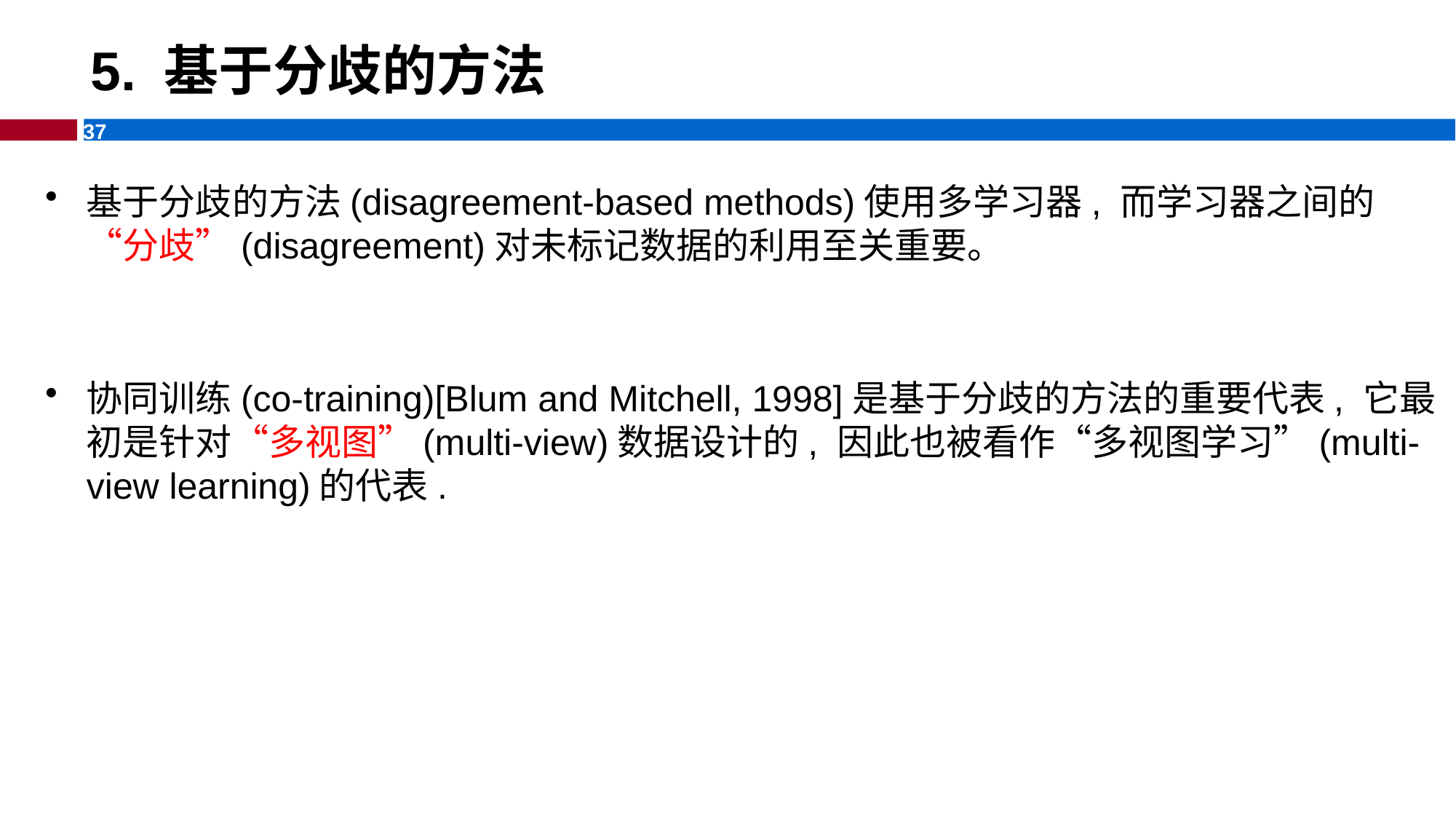

# 5. 基于分歧的方法
基于分歧的方法(disagreement-based methods)使用多学习器, 而学习器之间的“分歧”(disagreement)对未标记数据的利用至关重要。

协同训练(co-training)[Blum and Mitchell, 1998]是基于分歧的方法的重要代表, 它最初是针对“多视图”(multi-view)数据设计的, 因此也被看作“多视图学习”(multi-view learning)的代表.